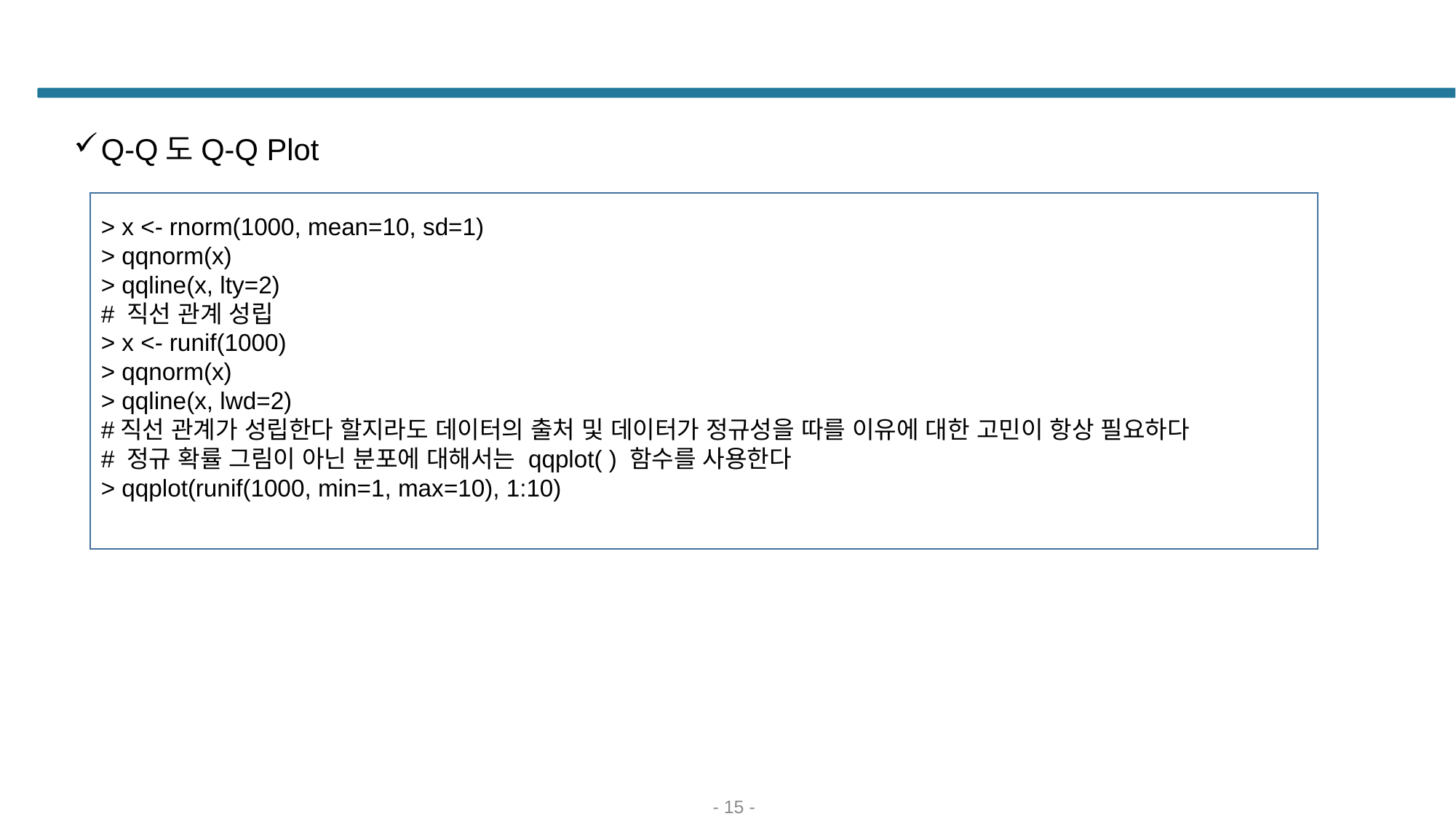

#
Q-Q도Q-Q Plot
> x <- rnorm(1000, mean=10, sd=1)
> qqnorm(x)
> qqline(x, lty=2)
# 직선 관계 성립
> x <- runif(1000)
> qqnorm(x)
> qqline(x, lwd=2)
#직선 관계가 성립한다 할지라도 데이터의 출처 및 데이터가 정규성을 따를 이유에 대한 고민이 항상 필요하다
# 정규 확률 그림이 아닌 분포에 대해서는 qqplot( ) 함수를 사용한다
> qqplot(runif(1000, min=1, max=10), 1:10)

- 15 -